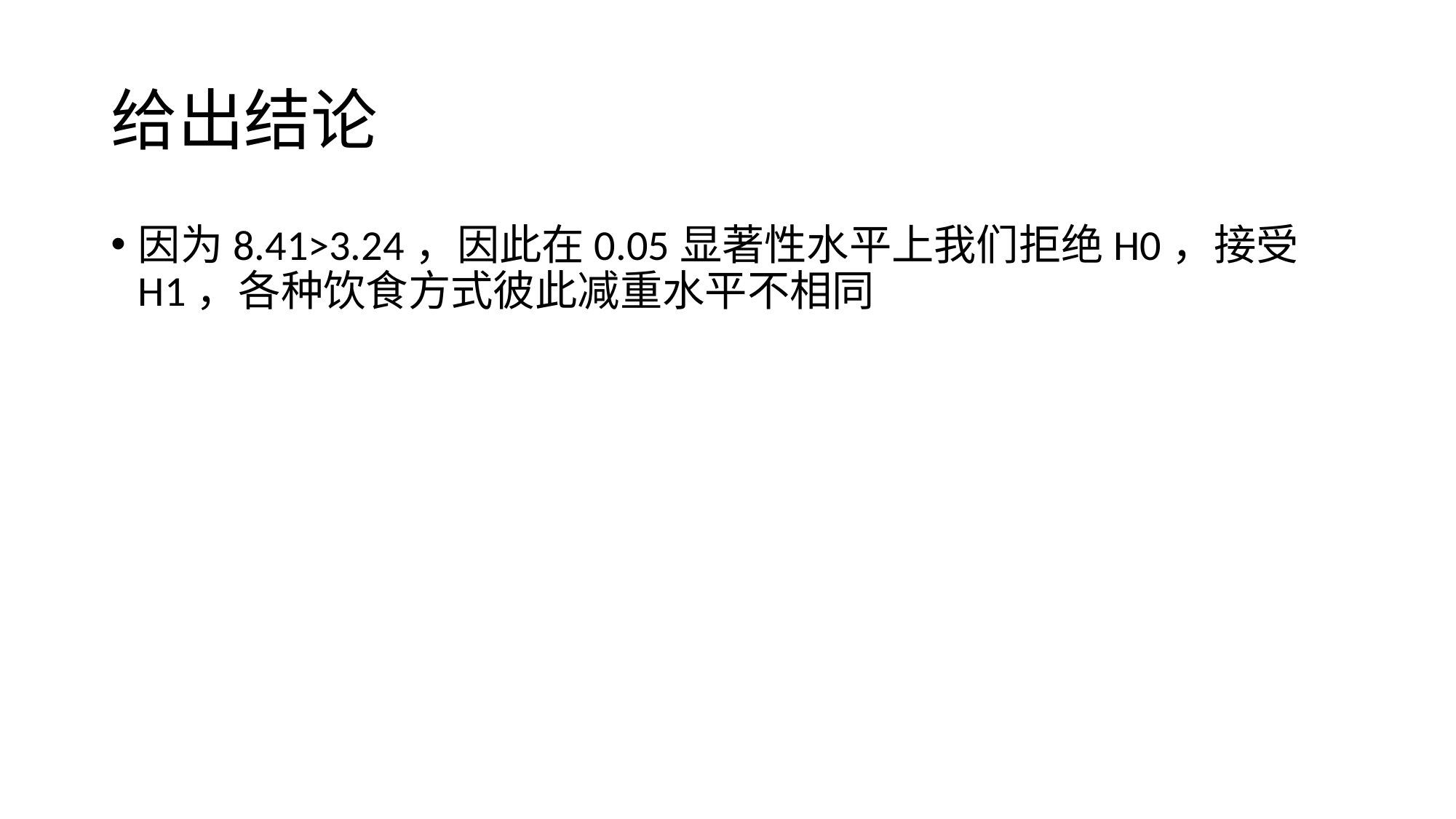

# 给出结论
因为8.41>3.24，因此在0.05显著性水平上我们拒绝H0，接受H1，各种饮食方式彼此减重水平不相同